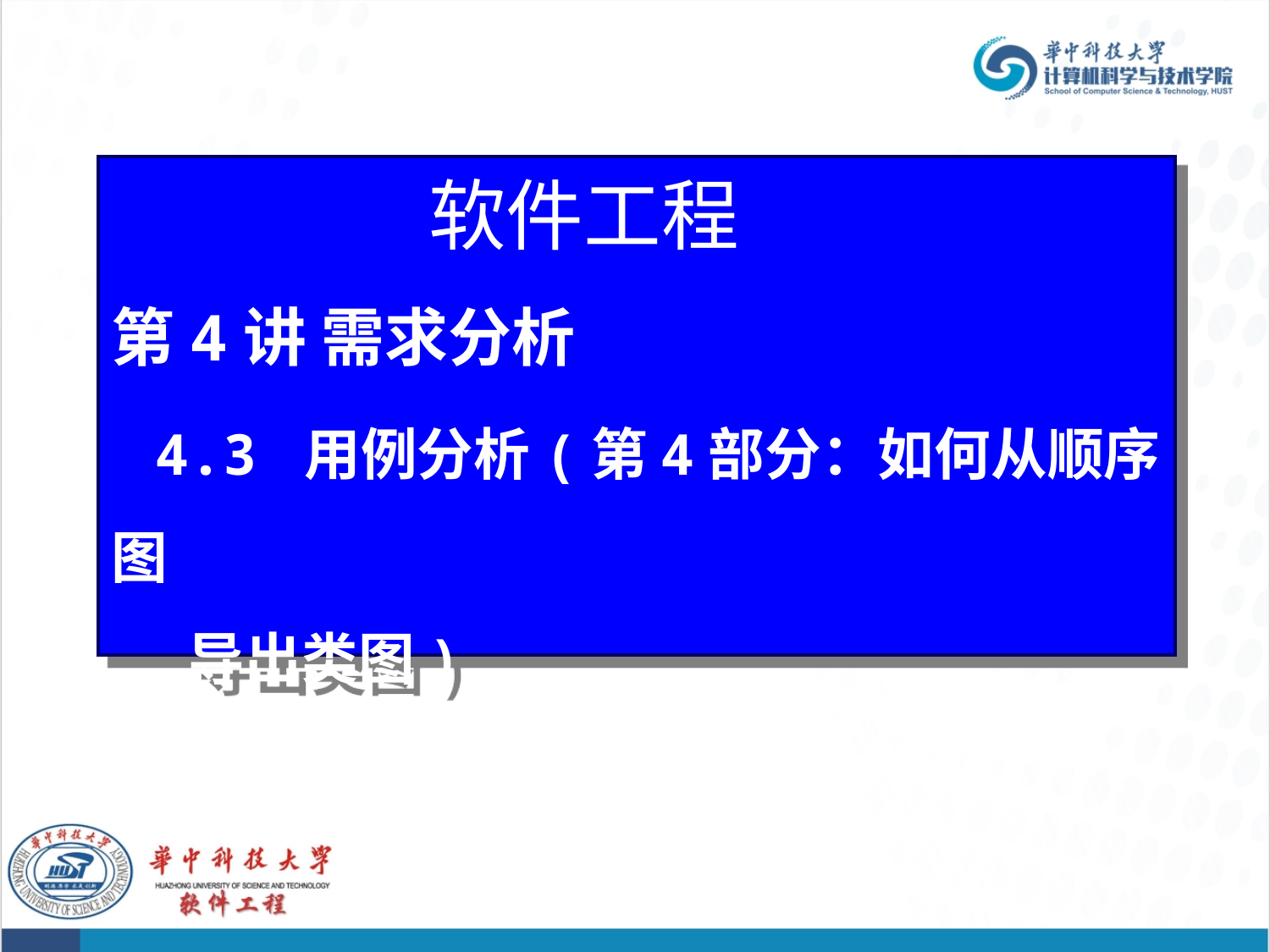

# 软件工程 第4讲 需求分析 4.3 用例分析(第4部分：如何从顺序图 导出类图)